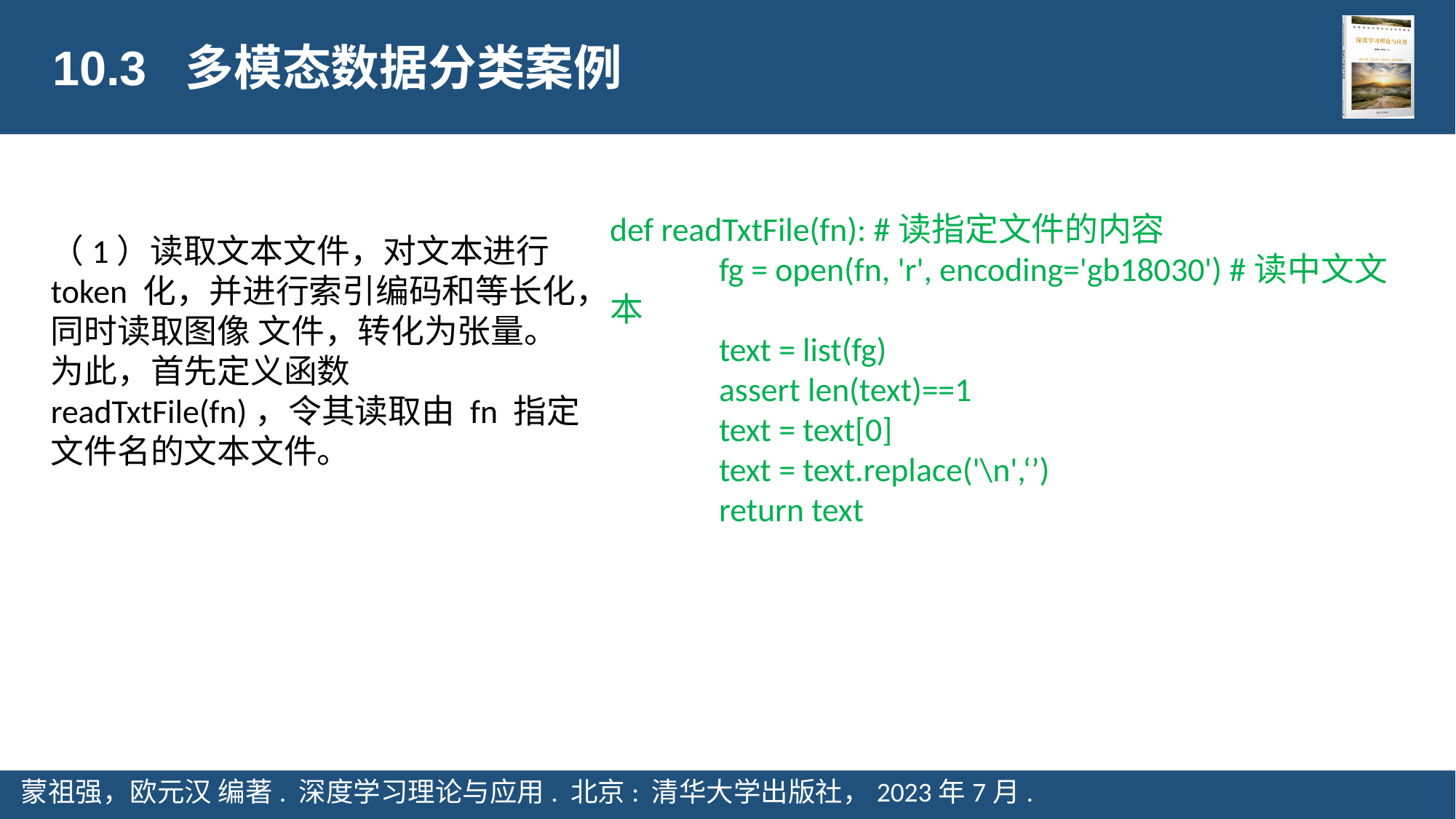

10.3  多模态数据分类案例
def readTxtFile(fn): #读指定文件的内容
	fg = open(fn, 'r', encoding='gb18030') #读中文文本
	text = list(fg)
	assert len(text)==1
	text = text[0]
	text = text.replace('\n',‘’)
	return text

（1）读取文本文件，对文本进行 token 化，并进行索引编码和等长化，同时读取图像 文件，转化为张量。 为此，首先定义函数 readTxtFile(fn)，令其读取由 fn 指定文件名的文本文件。